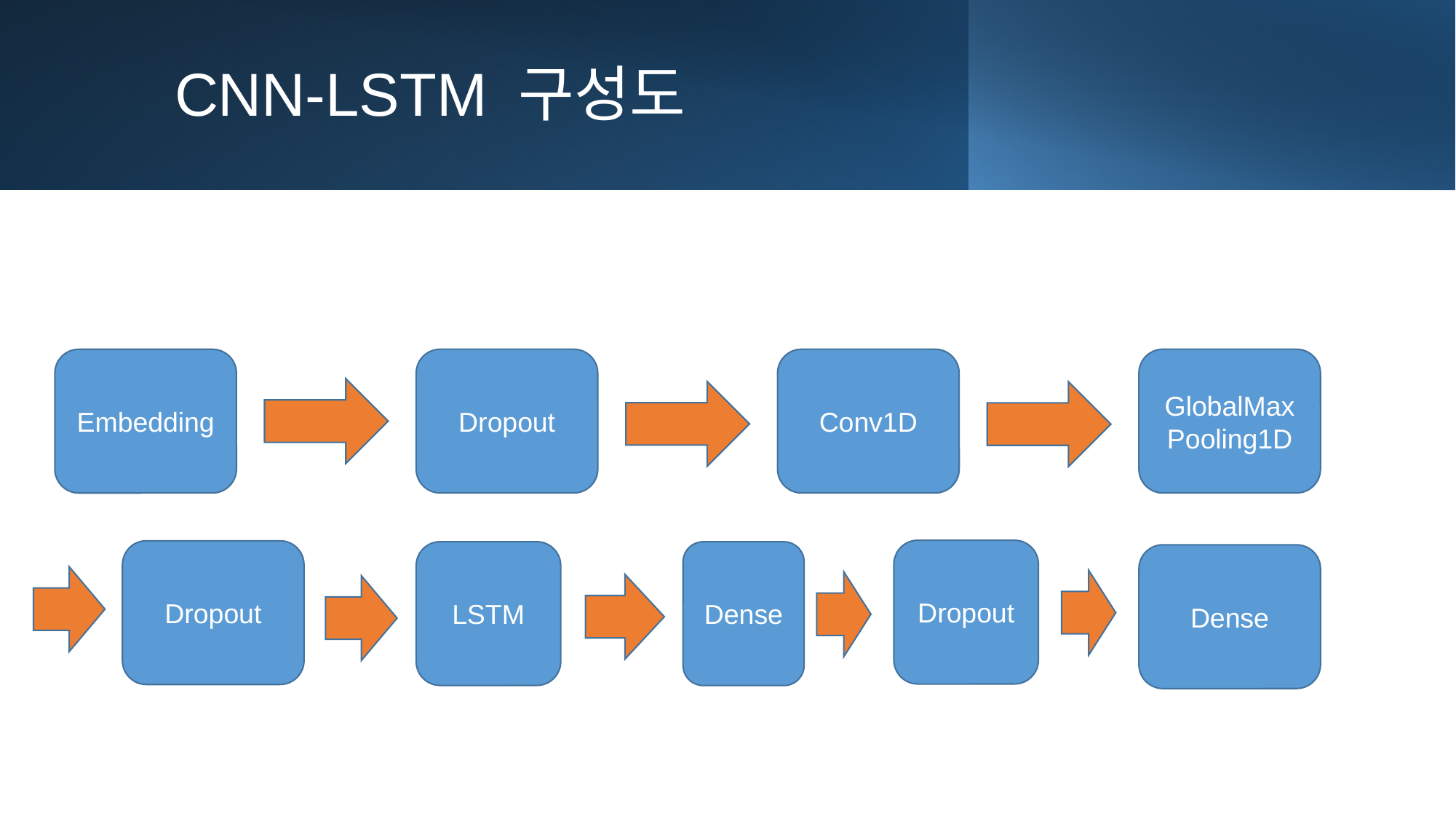

# CNN-LSTM 구성도
Dropout
Conv1D
GlobalMax
Pooling1D
Embedding

Dropout
Dropout
LSTM
Dense
Dense